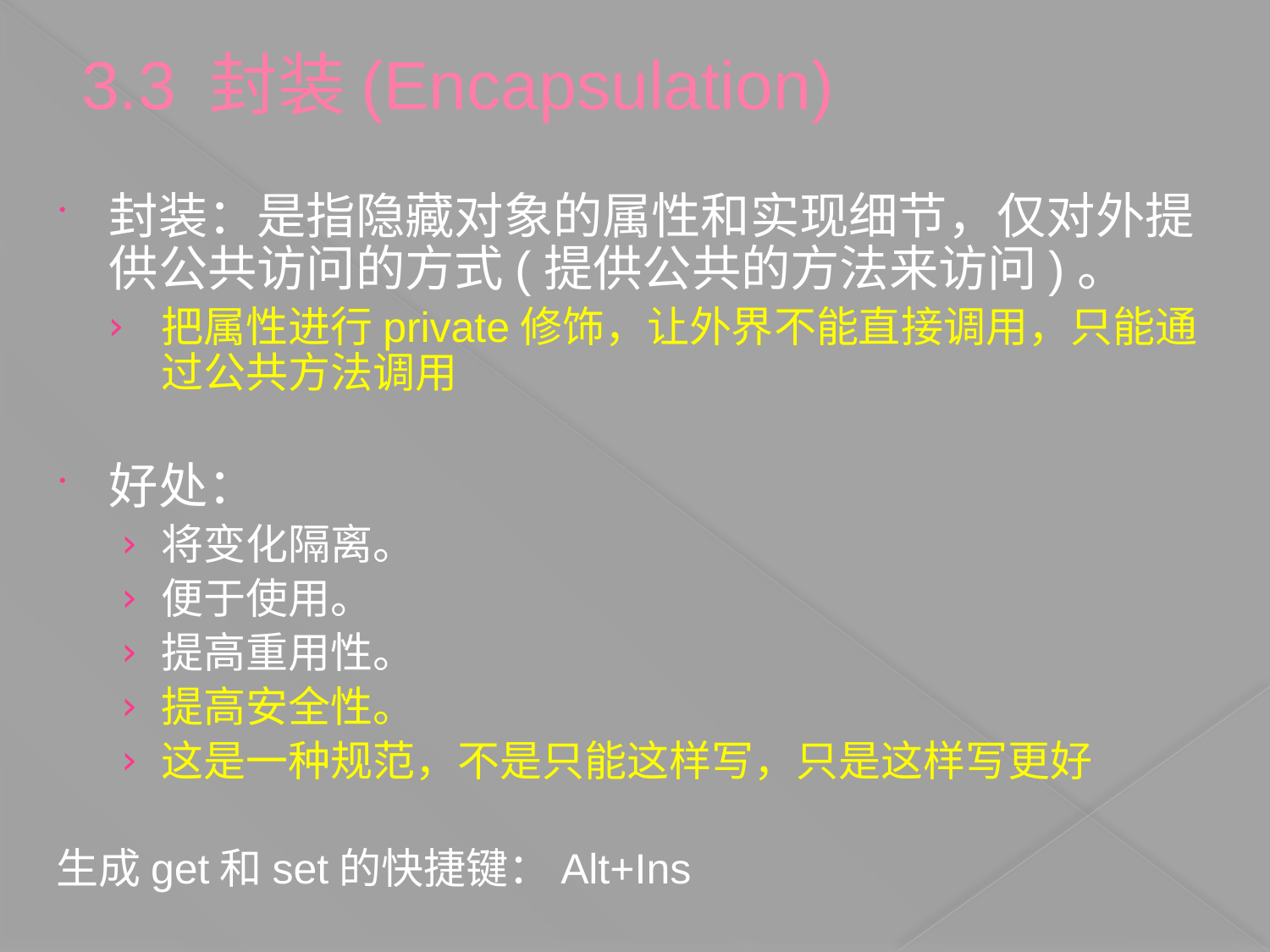

3.3 封装(Encapsulation)
封装：是指隐藏对象的属性和实现细节，仅对外提供公共访问的方式(提供公共的方法来访问)。
把属性进行private修饰，让外界不能直接调用，只能通过公共方法调用

好处：
将变化隔离。
便于使用。
提高重用性。
提高安全性。
这是一种规范，不是只能这样写，只是这样写更好

生成get和set的快捷键：Alt+Ins